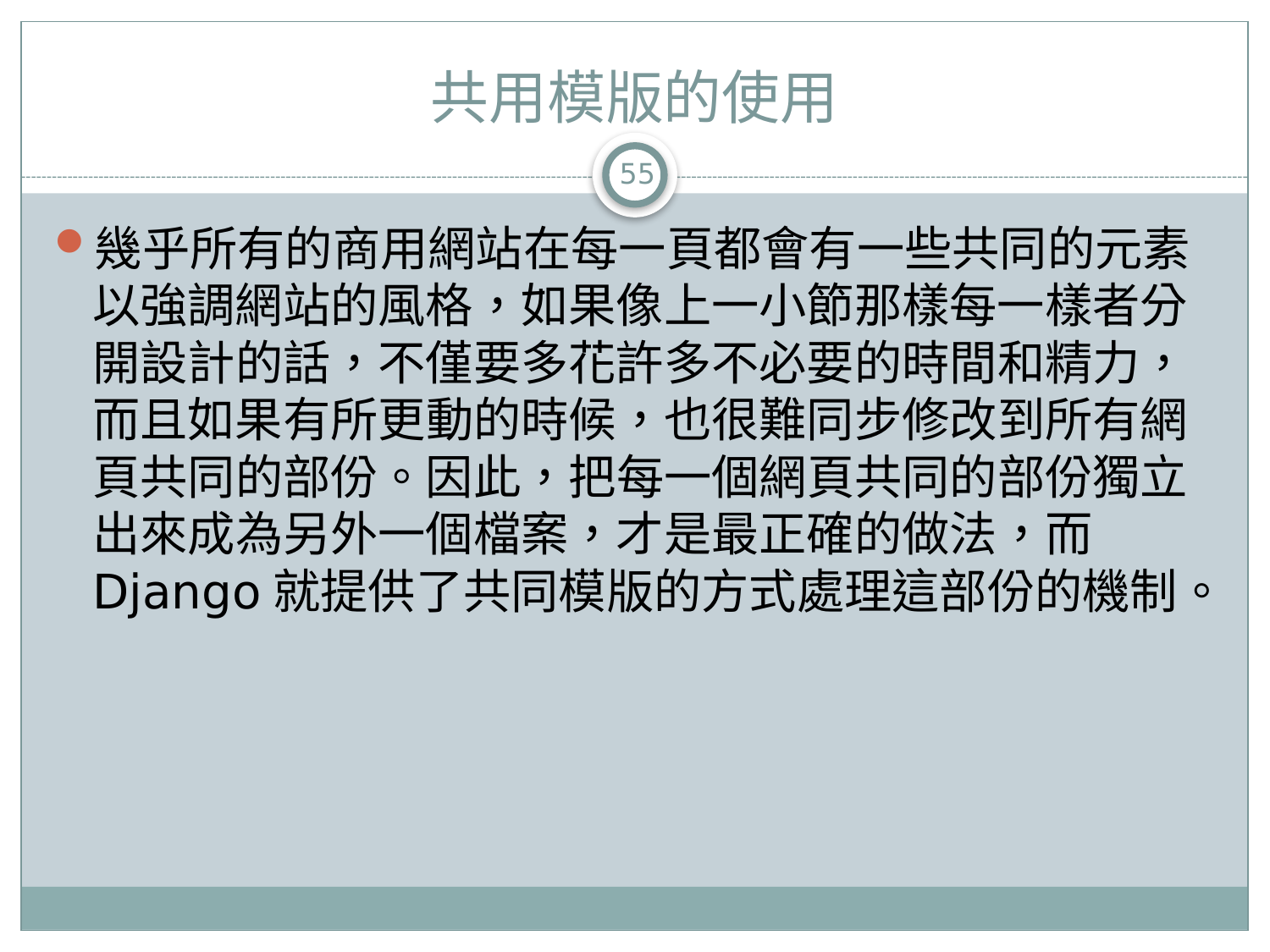

# 共用模版的使用
55
幾乎所有的商用網站在每一頁都會有一些共同的元素以強調網站的風格，如果像上一小節那樣每一樣者分開設計的話，不僅要多花許多不必要的時間和精力，而且如果有所更動的時候，也很難同步修改到所有網頁共同的部份。因此，把每一個網頁共同的部份獨立出來成為另外一個檔案，才是最正確的做法，而Django就提供了共同模版的方式處理這部份的機制。